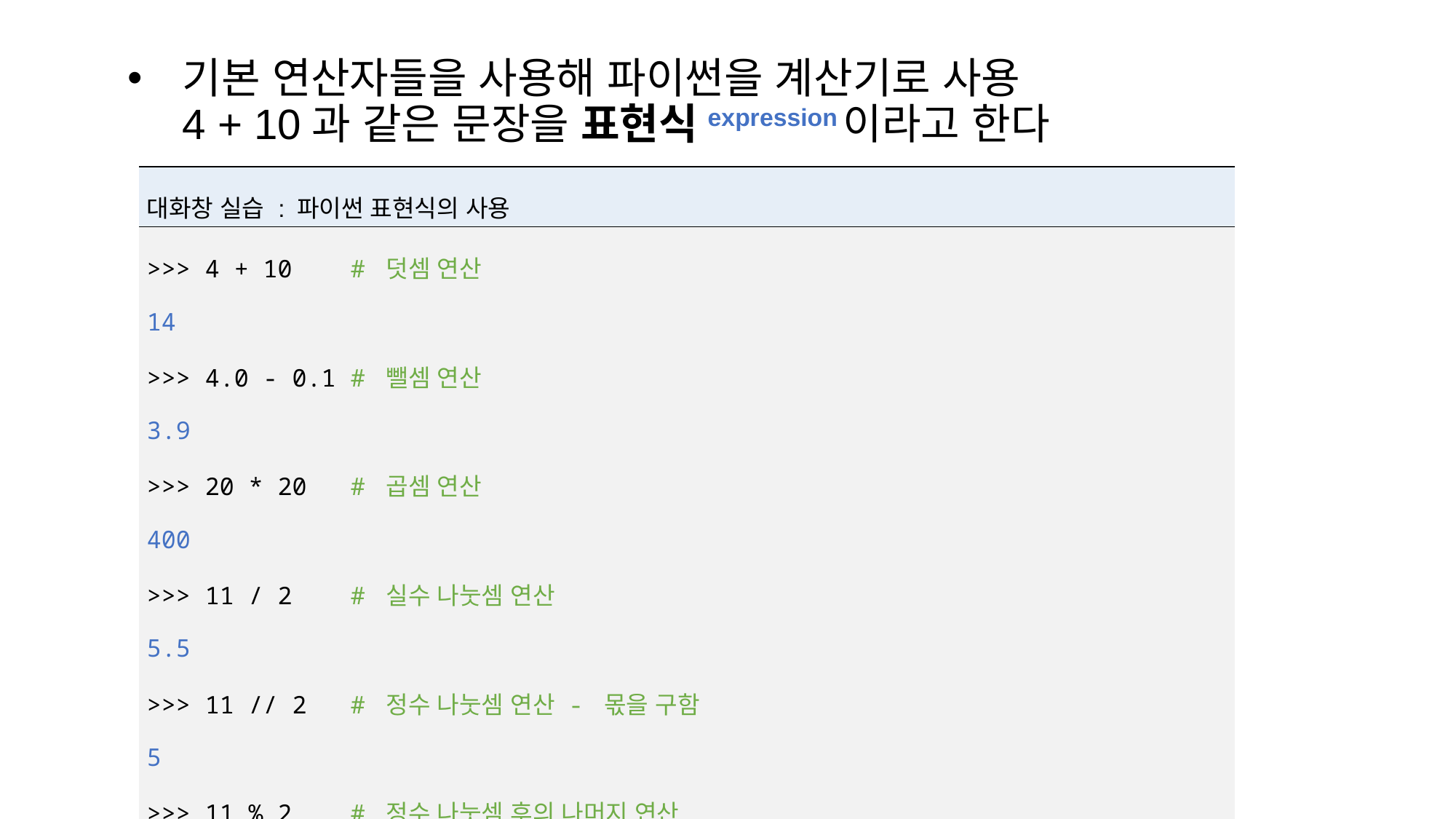

# 기본 연산자들을 사용해 파이썬을 계산기로 사용 4 + 10과 같은 문장을 표현식expression이라고 한다
| 대화창 실습 : 파이썬 표현식의 사용 |
| --- |
| >>> 4 + 10 # 덧셈 연산 14 >>> 4.0 - 0.1 # 뺄셈 연산 3.9 >>> 20 \* 20 # 곱셈 연산 400 >>> 11 / 2 # 실수 나눗셈 연산 5.5 >>> 11 // 2 # 정수 나눗셈 연산 - 몫을 구함 5 >>> 11 % 2 # 정수 나눗셈 후의 나머지 연산 1 |